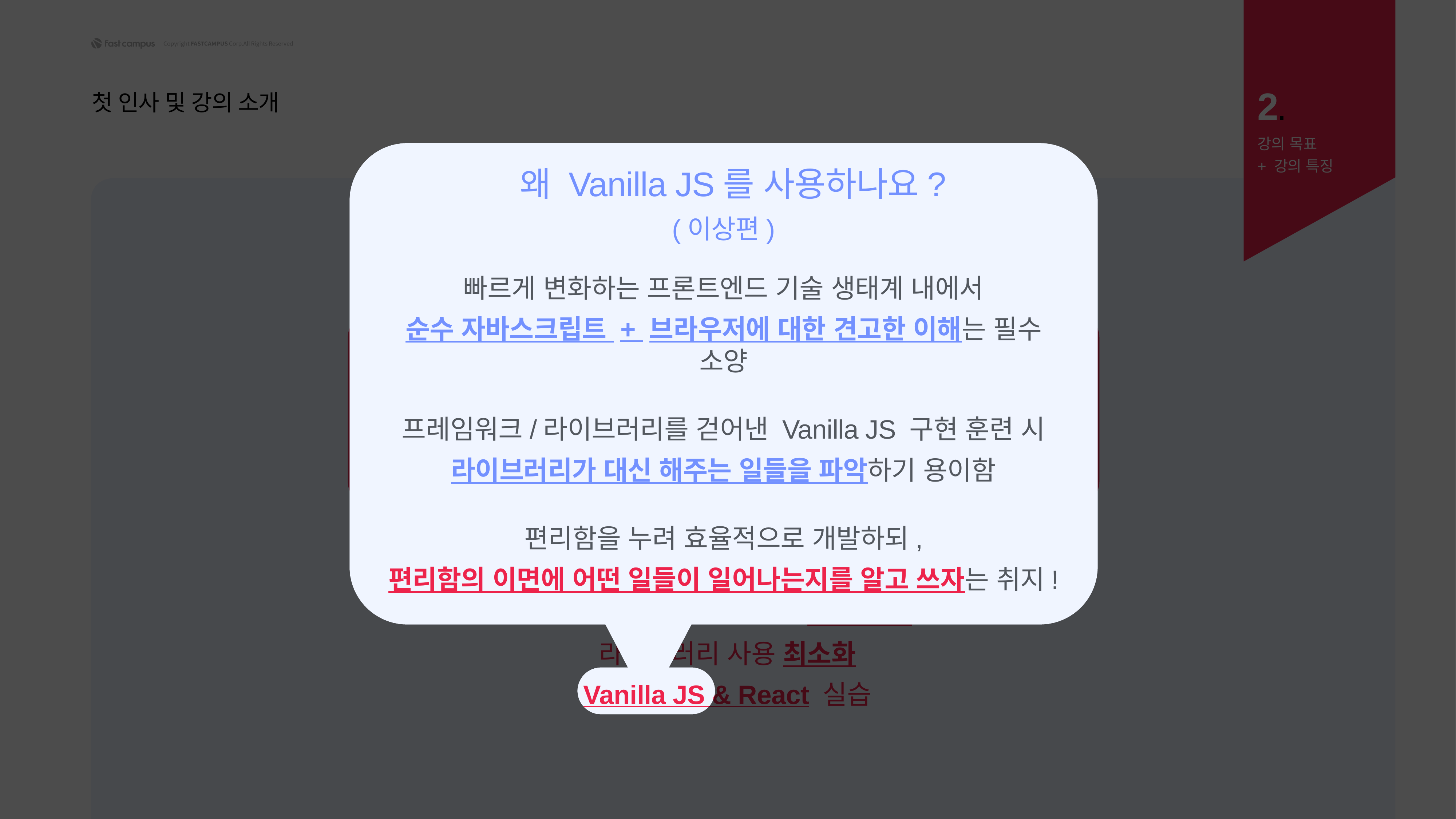

2.

첫 인사 및 강의 소개
강의 목표
+ 강의 특징

왜 Vanilla JS를 사용하나요?
(이상편)
본 강의의 목표
빠르게 변화하는 프론트엔드 기술 생태계 내에서
순수 자바스크립트 + 브라우저에 대한 견고한 이해는 필수 소양

프레임워크/라이브러리를 걷어낸 Vanilla JS 구현 훈련 시
라이브러리가 대신 해주는 일들을 파악하기 용이함

편리함을 누려 효율적으로 개발하되,
편리함의 이면에 어떤 일들이 일어나는지를 알고 쓰자는 취지!

프론트엔드 개발자 취업 준비생을 대상으로
"사전 과제"에 대한 이해도와 경험을 높이고,
신입 프론트엔드 개발자 취업에 직접적으로 도움이 될 만한
지식과 노하우를 전달하는 것
다양한 주제의 사전과제 직접 구현
라이브러리 사용 최소화
Vanilla JS & React 실습